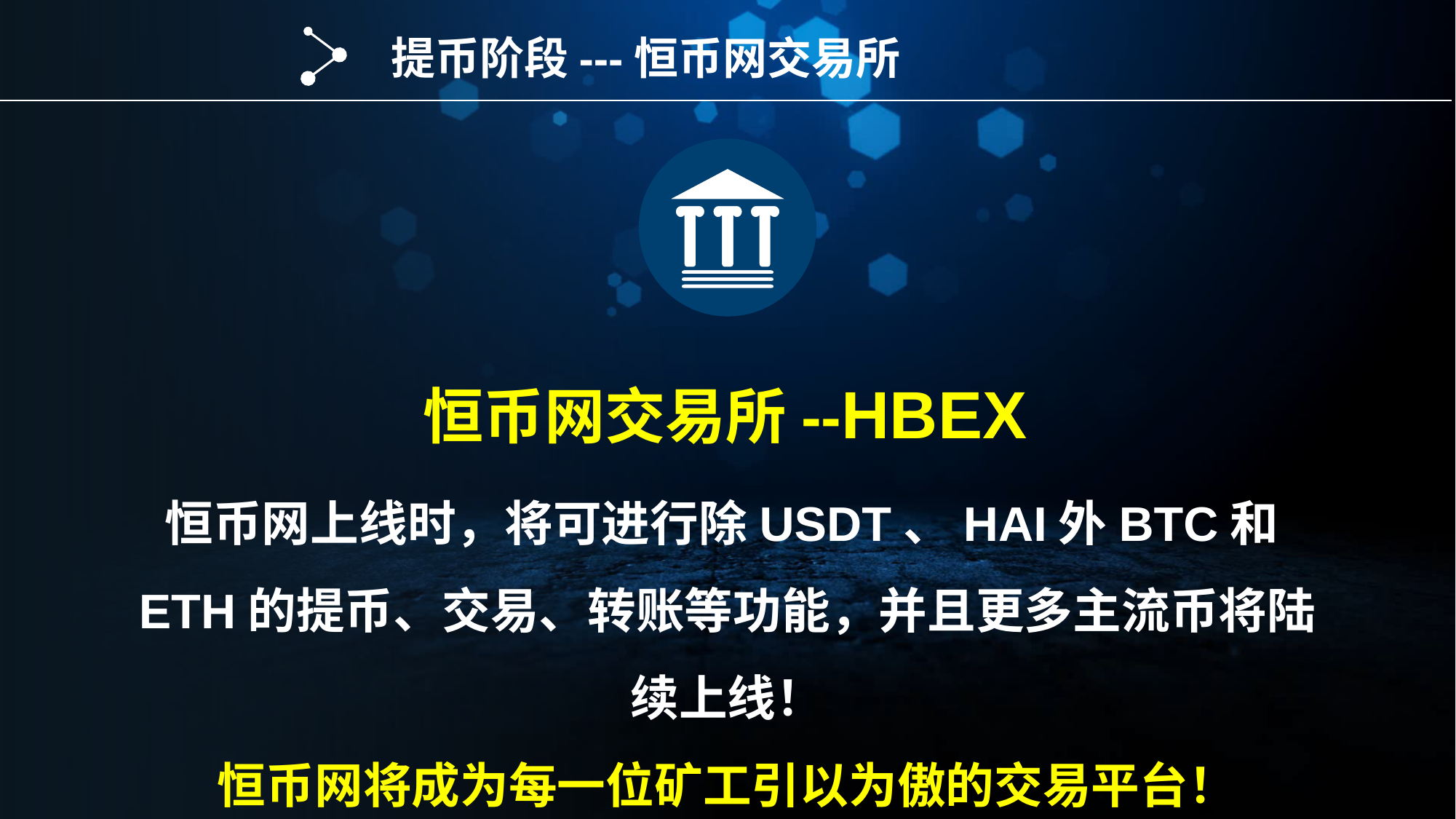

提币阶段---恒币网交易所

恒币网交易所--HBEX
恒币网上线时，将可进行除USDT、HAI外BTC和ETH的提币、交易、转账等功能，并且更多主流币将陆续上线！
恒币网将成为每一位矿工引以为傲的交易平台！